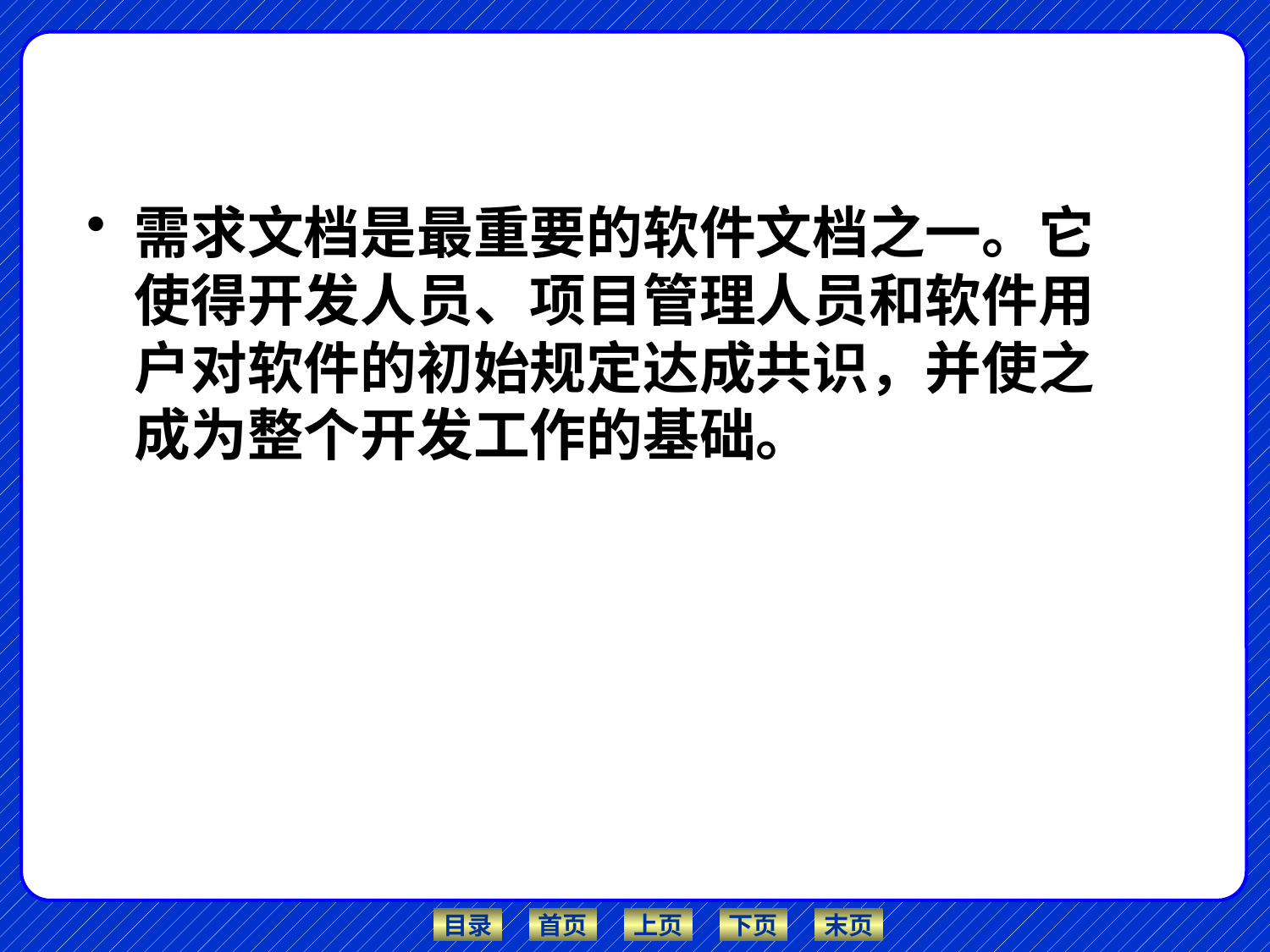

#
需求文档是最重要的软件文档之一。它使得开发人员、项目管理人员和软件用户对软件的初始规定达成共识，并使之成为整个开发工作的基础。